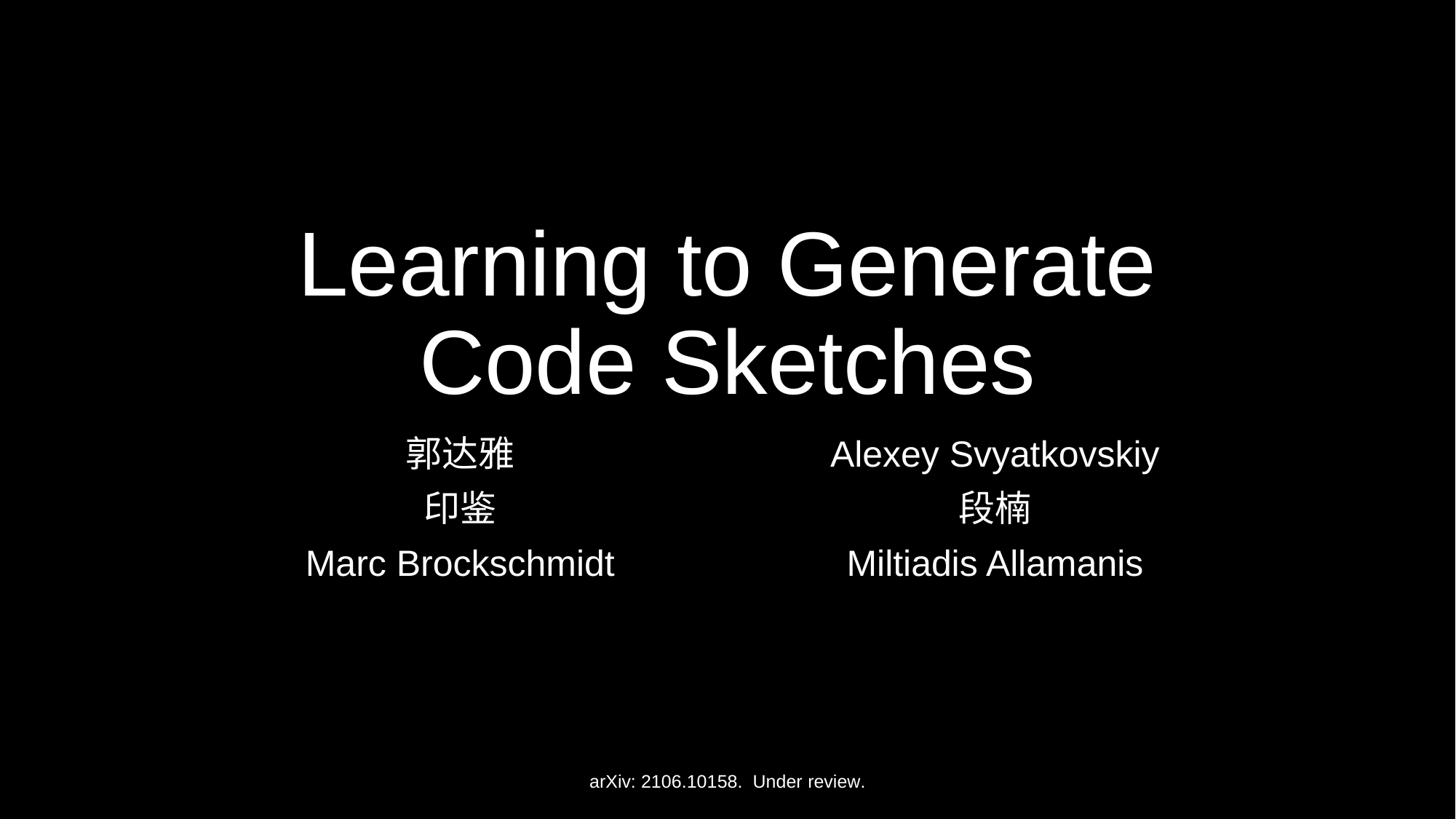

# Learning to Generate Code Sketches
郭达雅
印鉴
Marc Brockschmidt
Alexey Svyatkovskiy
段楠
Miltiadis Allamanis
arXiv: 2106.10158.  Under review.